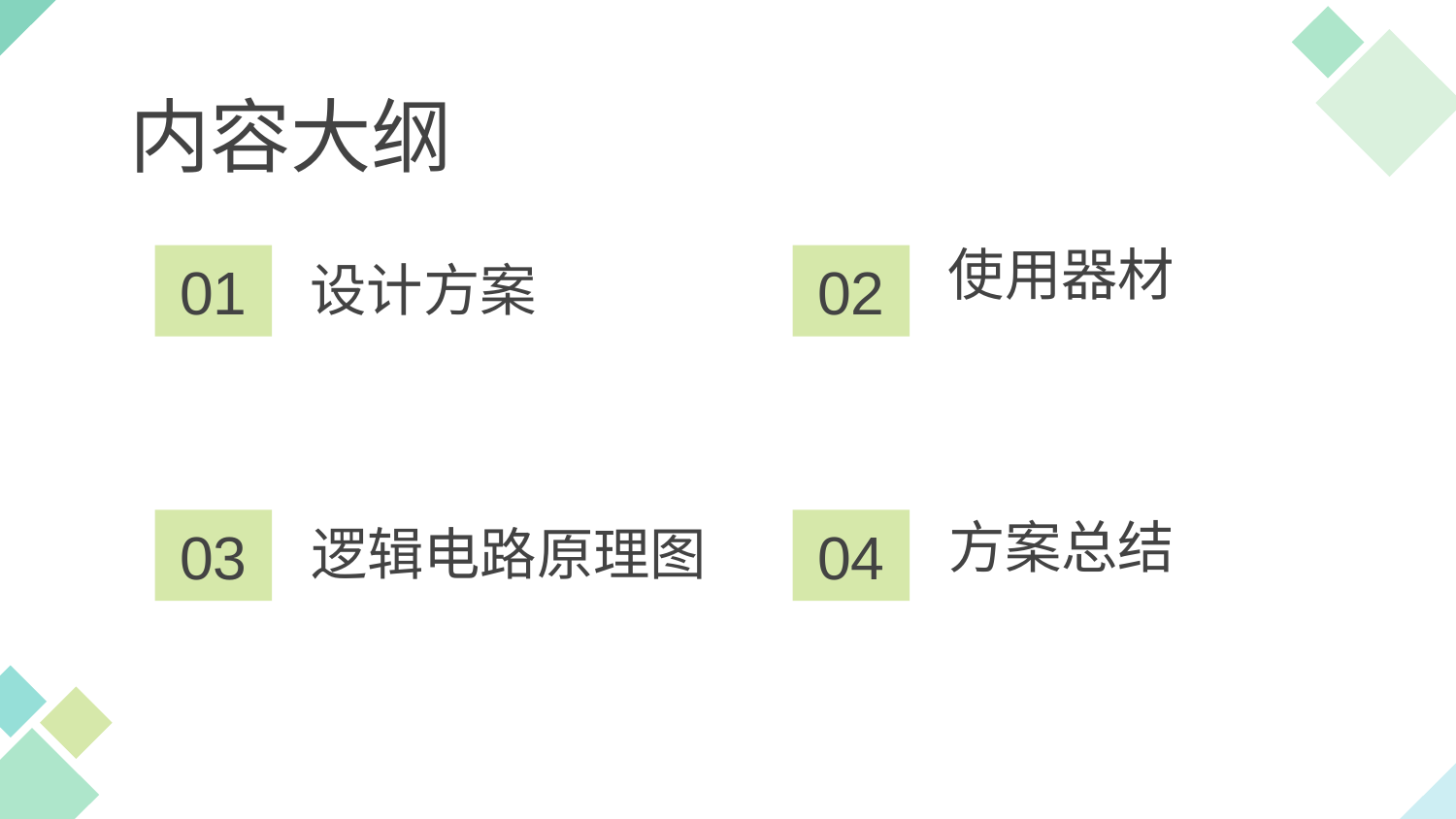

# 内容大纲
使用器材
01
02
设计方案
04
03
方案总结
逻辑电路原理图